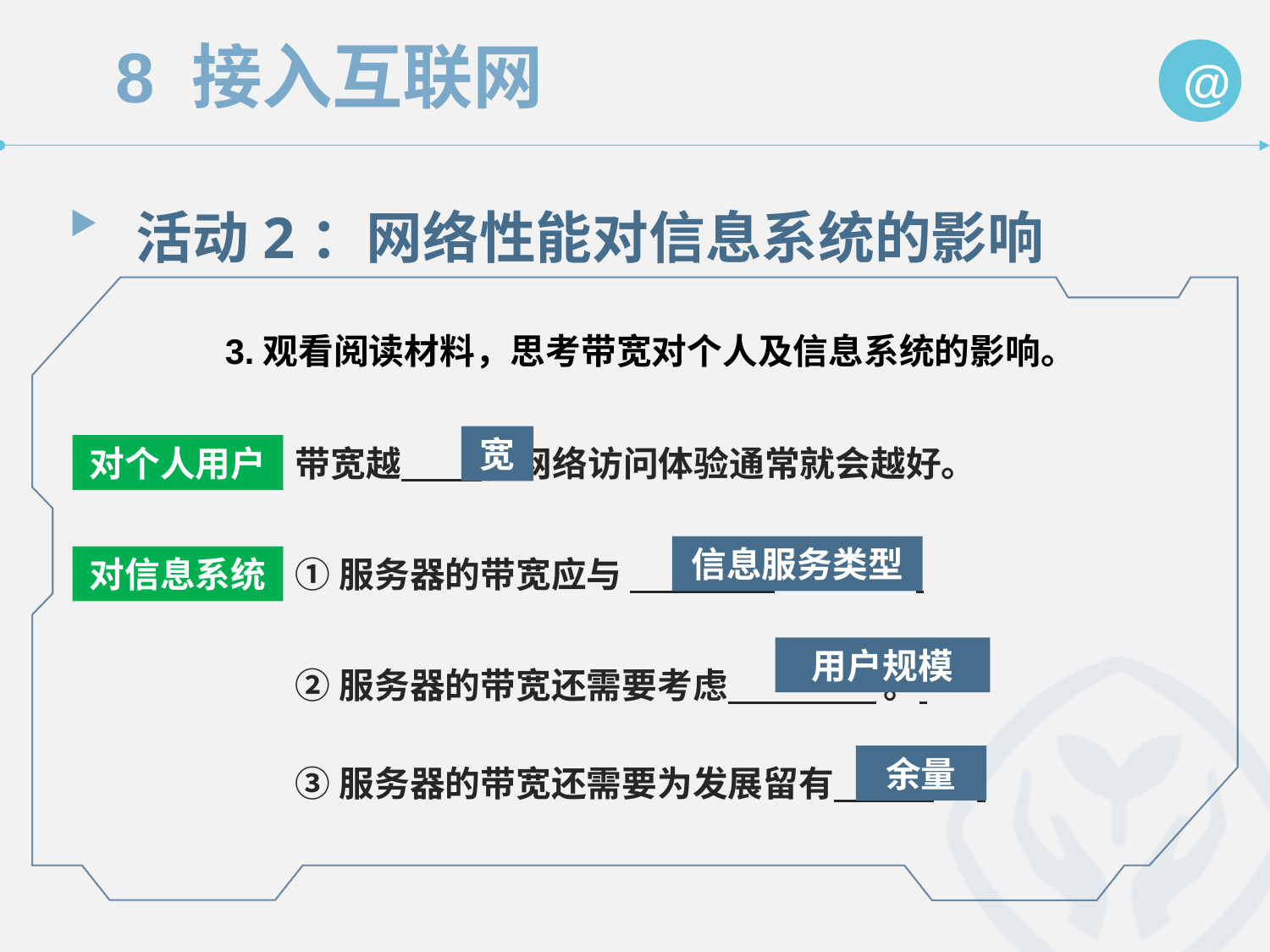

活动2：网络性能对信息系统的影响

　　3.观看阅读材料，思考带宽对个人及信息系统的影响。
宽
对个人用户
带宽越          ，网络访问体验通常就会越好。
信息服务类型
对信息系统
①服务器的带宽应与                   相匹配。
②服务器的带宽还需要考虑              　 。
用户规模
余量
③服务器的带宽还需要为发展留有 　        。